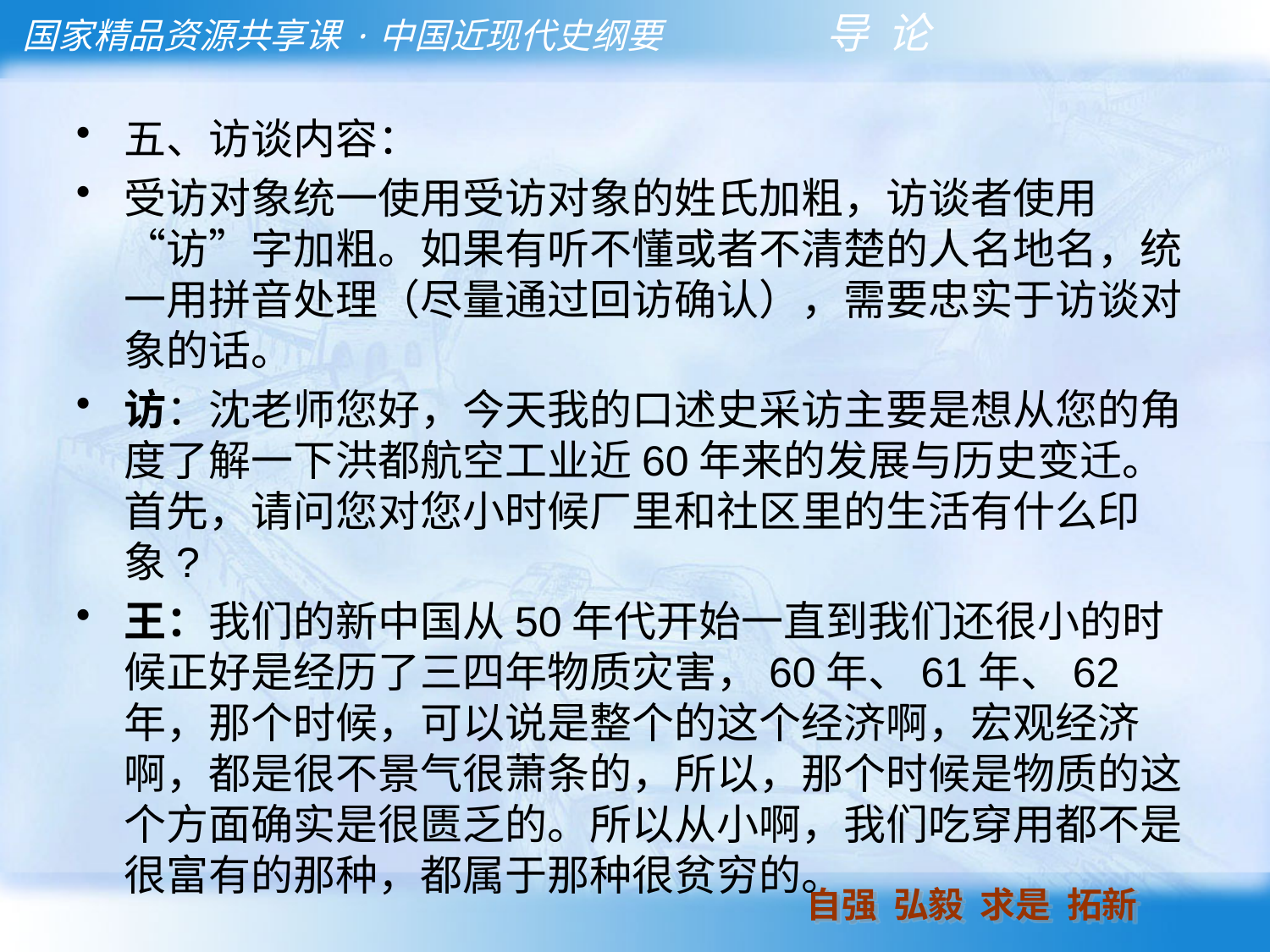

五、访谈内容：
受访对象统一使用受访对象的姓氏加粗，访谈者使用“访”字加粗。如果有听不懂或者不清楚的人名地名，统一用拼音处理（尽量通过回访确认），需要忠实于访谈对象的话。
访：沈老师您好，今天我的口述史采访主要是想从您的角度了解一下洪都航空工业近60年来的发展与历史变迁。首先，请问您对您小时候厂里和社区里的生活有什么印象?
王：我们的新中国从50年代开始一直到我们还很小的时候正好是经历了三四年物质灾害，60年、61年、62年，那个时候，可以说是整个的这个经济啊，宏观经济啊，都是很不景气很萧条的，所以，那个时候是物质的这个方面确实是很匮乏的。所以从小啊，我们吃穿用都不是很富有的那种，都属于那种很贫穷的。